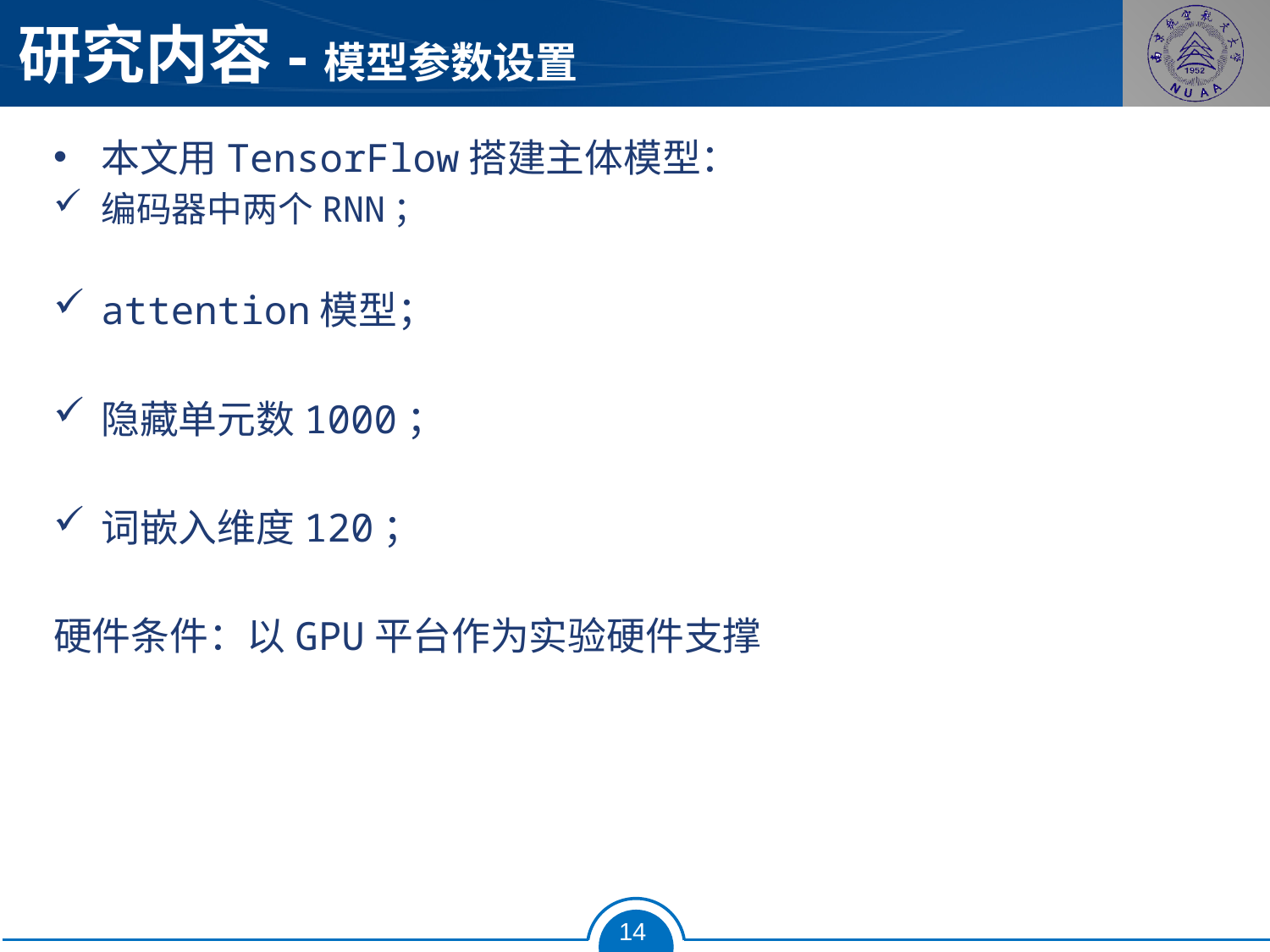

研究内容-模型参数设置
本文用TensorFlow搭建主体模型：
编码器中两个RNN；

attention模型；

隐藏单元数1000；

词嵌入维度120；

硬件条件：以GPU平台作为实验硬件支撑